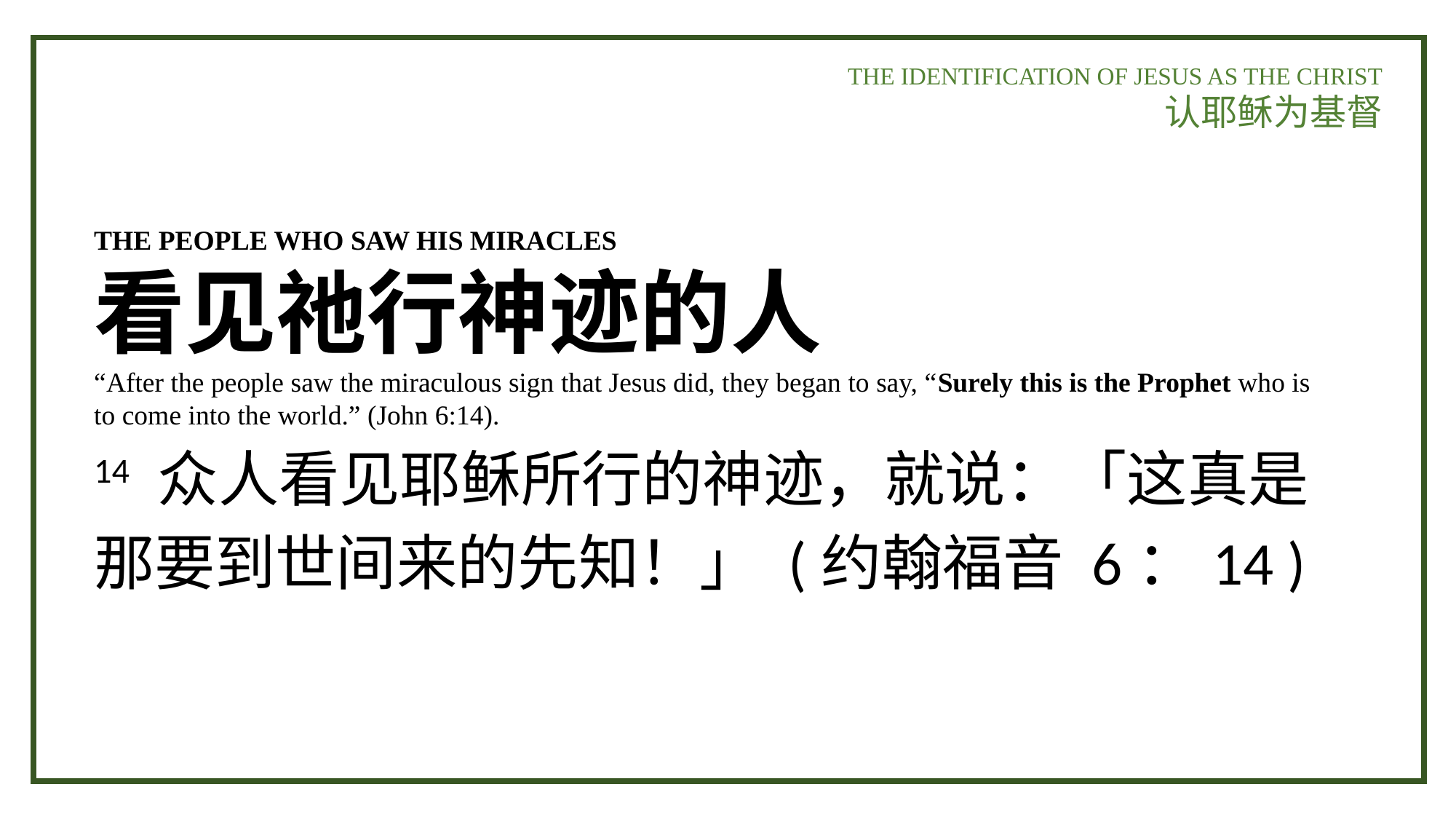

THE IDENTIFICATION OF JESUS AS THE CHRIST
认耶稣为基督
THE PEOPLE WHO SAW HIS MIRACLES
看见祂行神迹的人
“After the people saw the miraculous sign that Jesus did, they began to say, “Surely this is the Prophet who is to come into the world.” (John 6:14).
14 众人看见耶稣所行的神迹，就说：「这真是那要到世间来的先知！」 (约翰福音 6：14 )